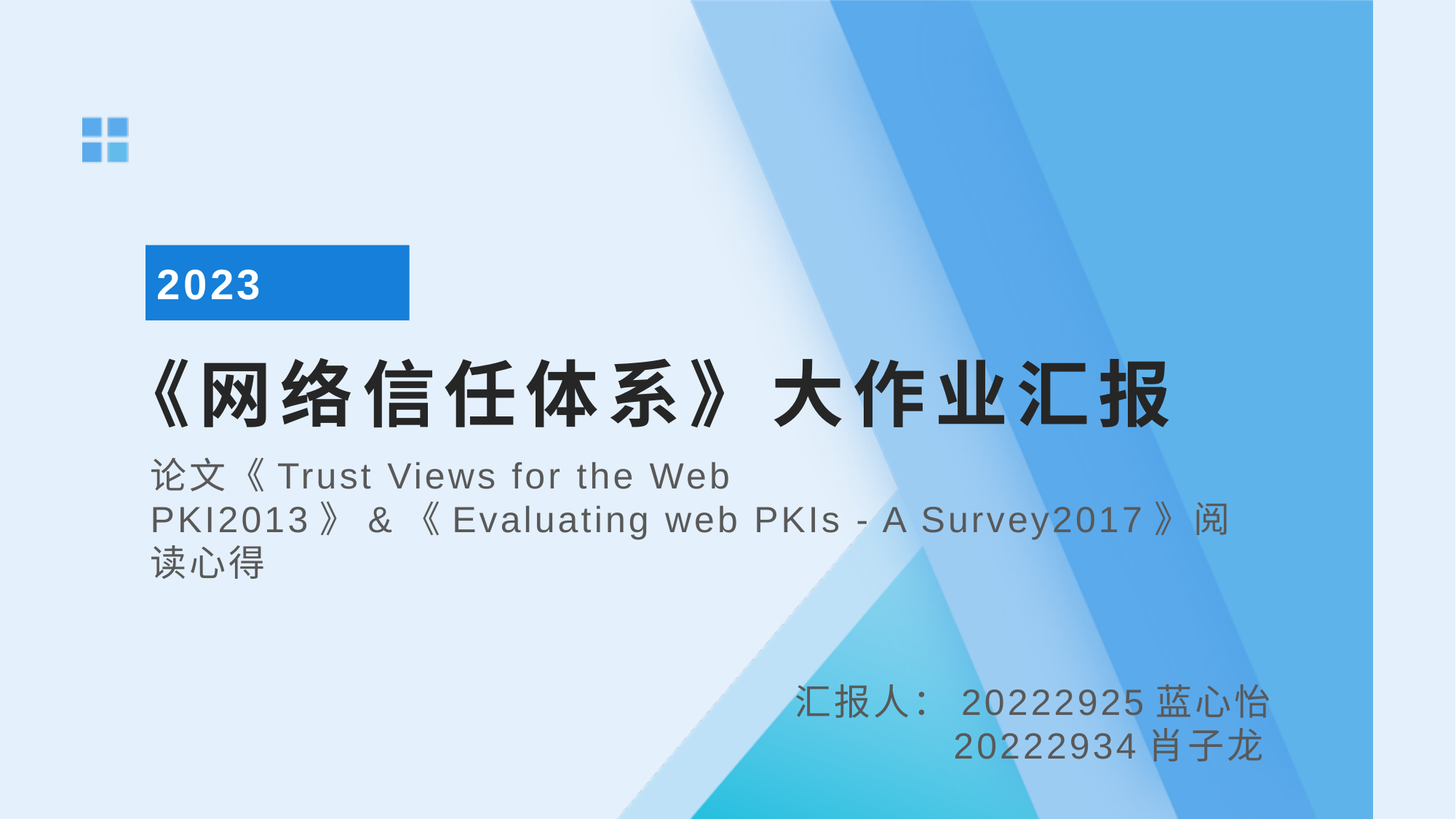

2023
《网络信任体系》大作业汇报
论文《Trust Views for the Web PKI2013》&《Evaluating web PKIs - A Survey2017》阅读心得
汇报人：20222925蓝心怡
            20222934肖子龙